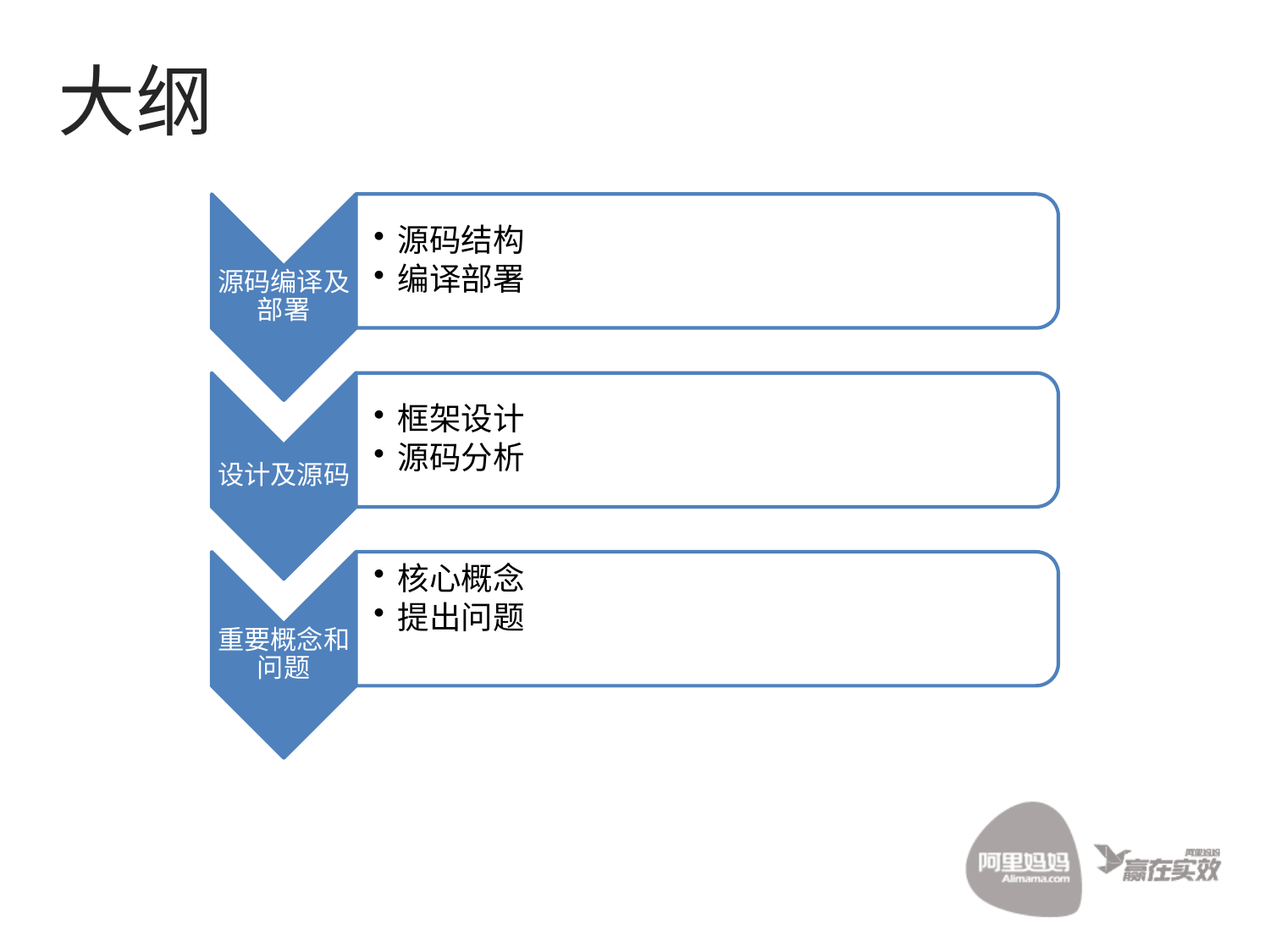

大纲
源码编译及部署
源码结构
编译部署
设计及源码
框架设计
源码分析
重要概念和问题
核心概念
提出问题